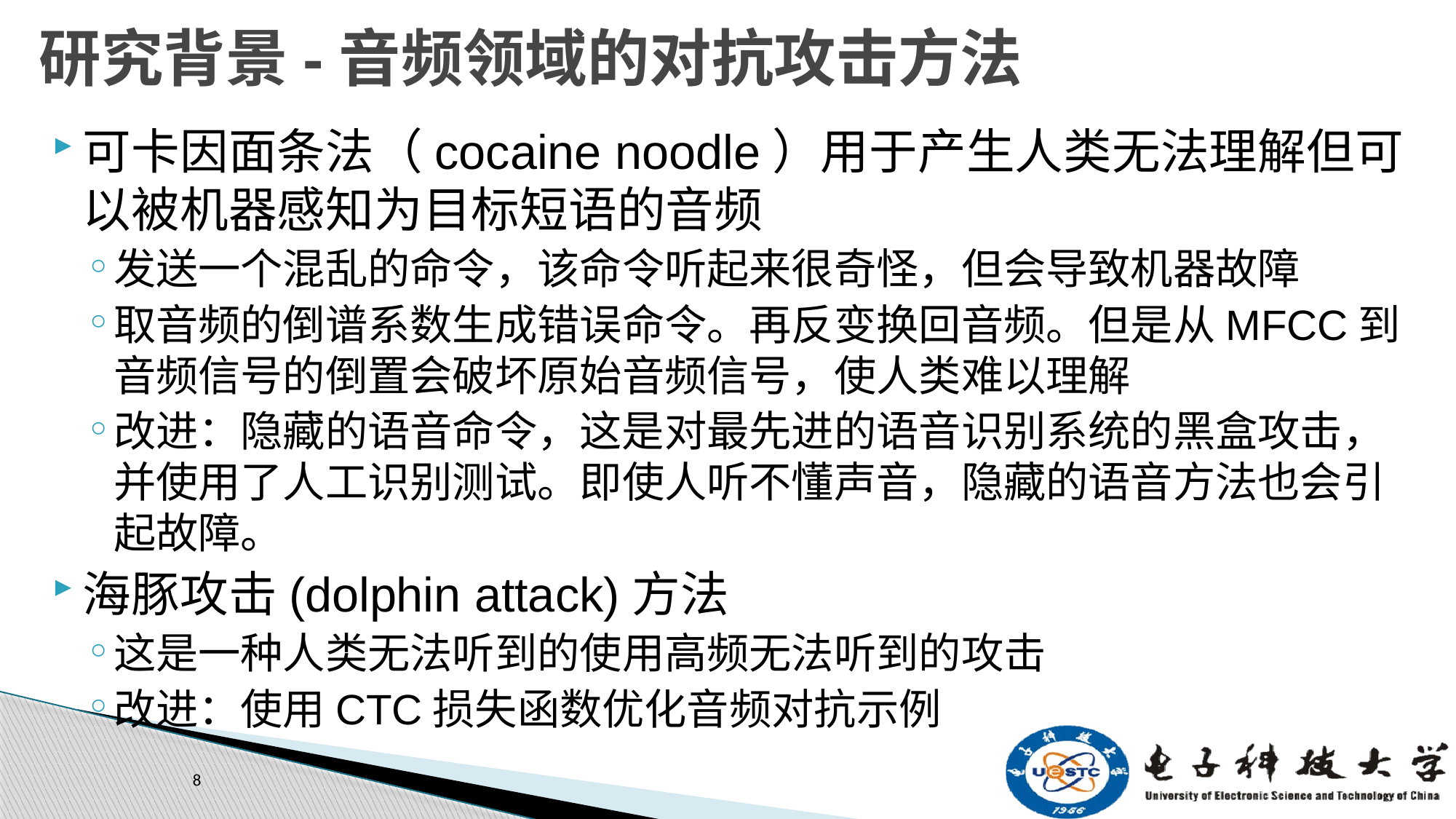

# 研究背景-音频领域的对抗攻击方法
可卡因面条法（cocaine noodle）用于产生人类无法理解但可以被机器感知为目标短语的音频
发送一个混乱的命令，该命令听起来很奇怪，但会导致机器故障
取音频的倒谱系数生成错误命令。再反变换回音频。但是从MFCC到音频信号的倒置会破坏原始音频信号，使人类难以理解
改进：隐藏的语音命令，这是对最先进的语音识别系统的黑盒攻击，并使用了人工识别测试。即使人听不懂声音，隐藏的语音方法也会引起故障。
海豚攻击(dolphin attack)方法
这是一种人类无法听到的使用高频无法听到的攻击
改进：使用CTC损失函数优化音频对抗示例

8